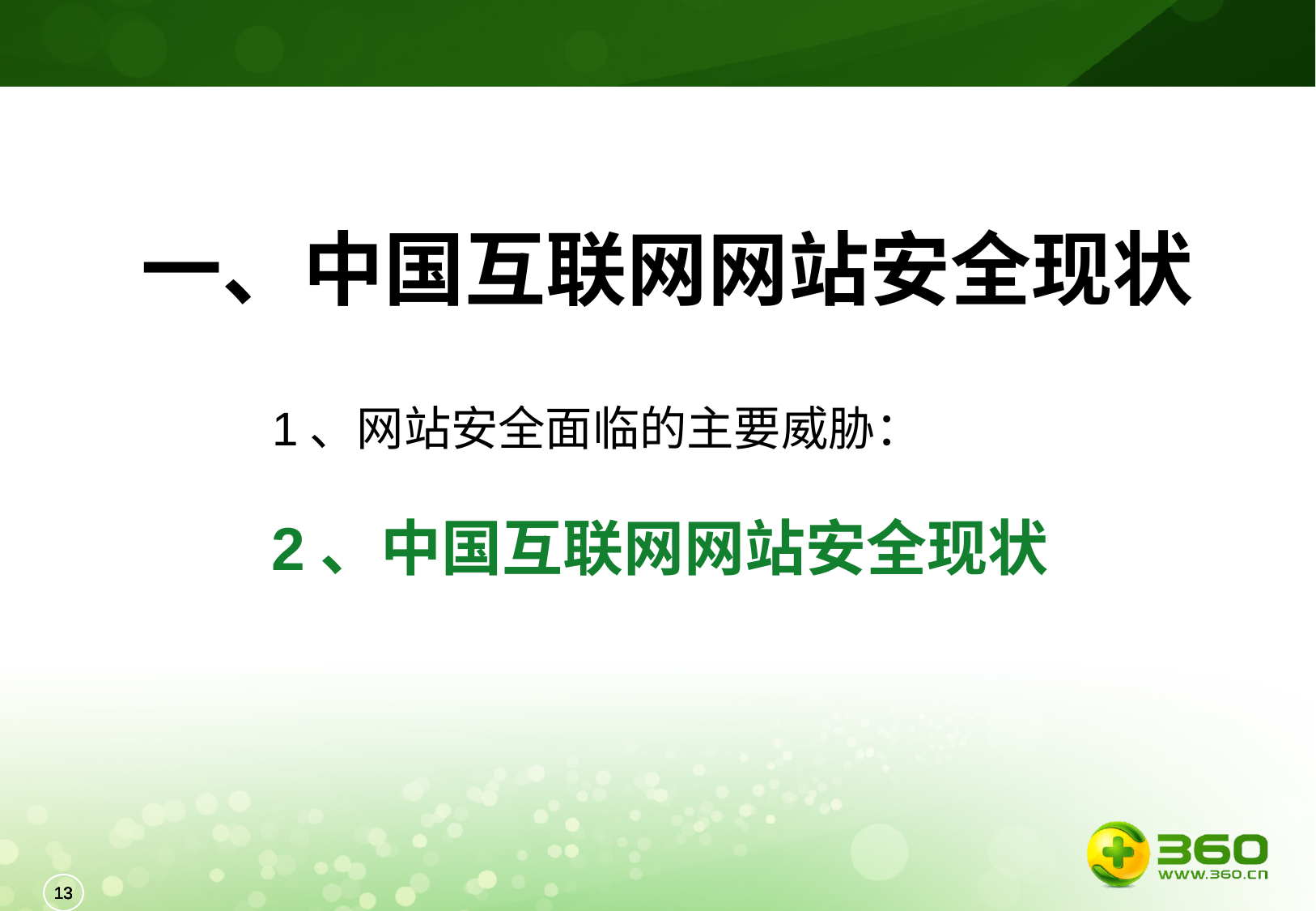

一、中国互联网网站安全现状
1、网站安全面临的主要威胁：
2、中国互联网网站安全现状
13
13
13
13